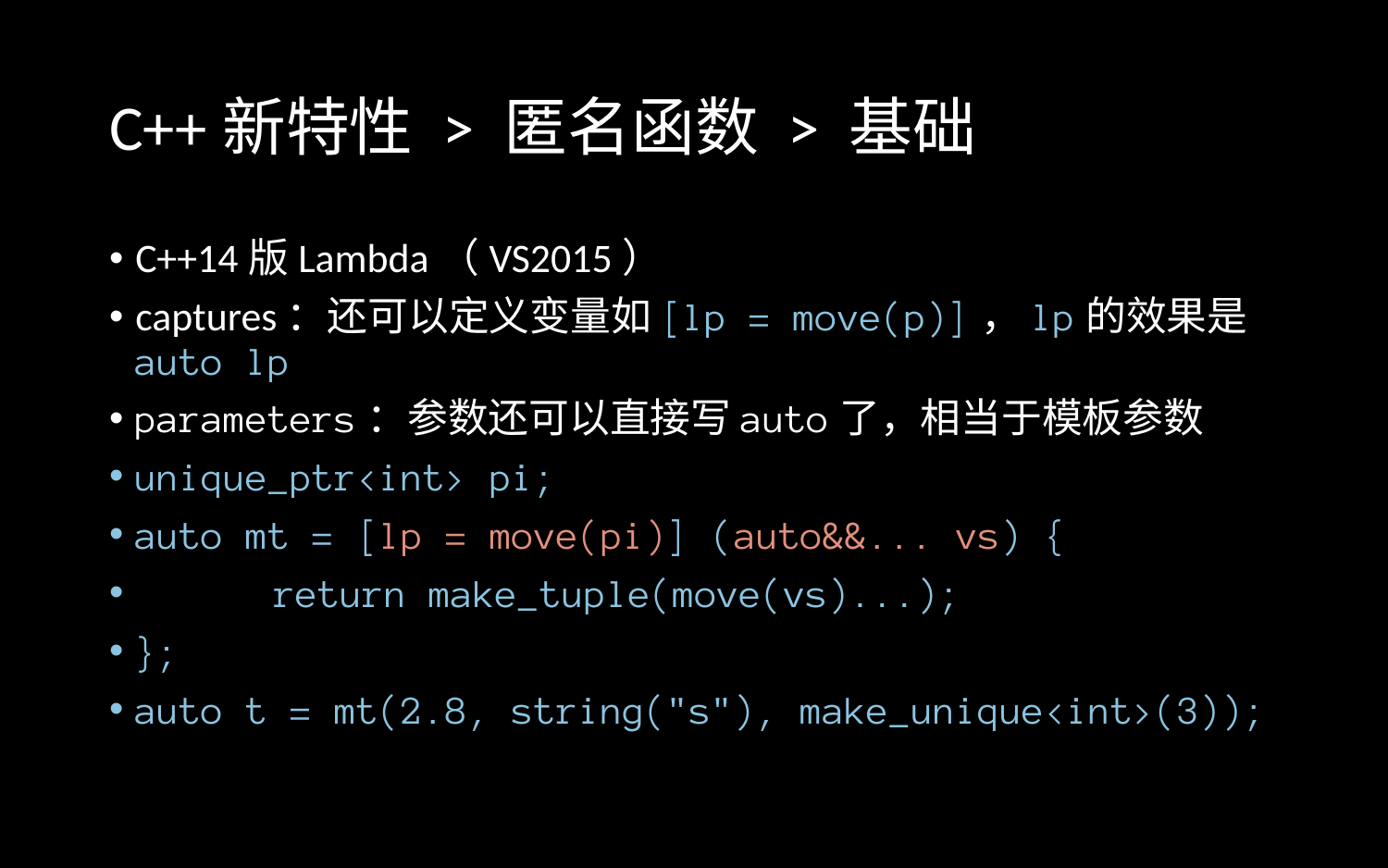

# C++新特性 > 匿名函数 > 基础
C++14版Lambda（VS2015）
captures：还可以定义变量如[lp = move(p)]，lp的效果是auto lp
parameters：参数还可以直接写auto了，相当于模板参数
unique_ptr<int> pi;
auto mt = [lp = move(pi)] (auto&&... vs) {
	return make_tuple(move(vs)...);
};
auto t = mt(2.8, string("s"), make_unique<int>(3));